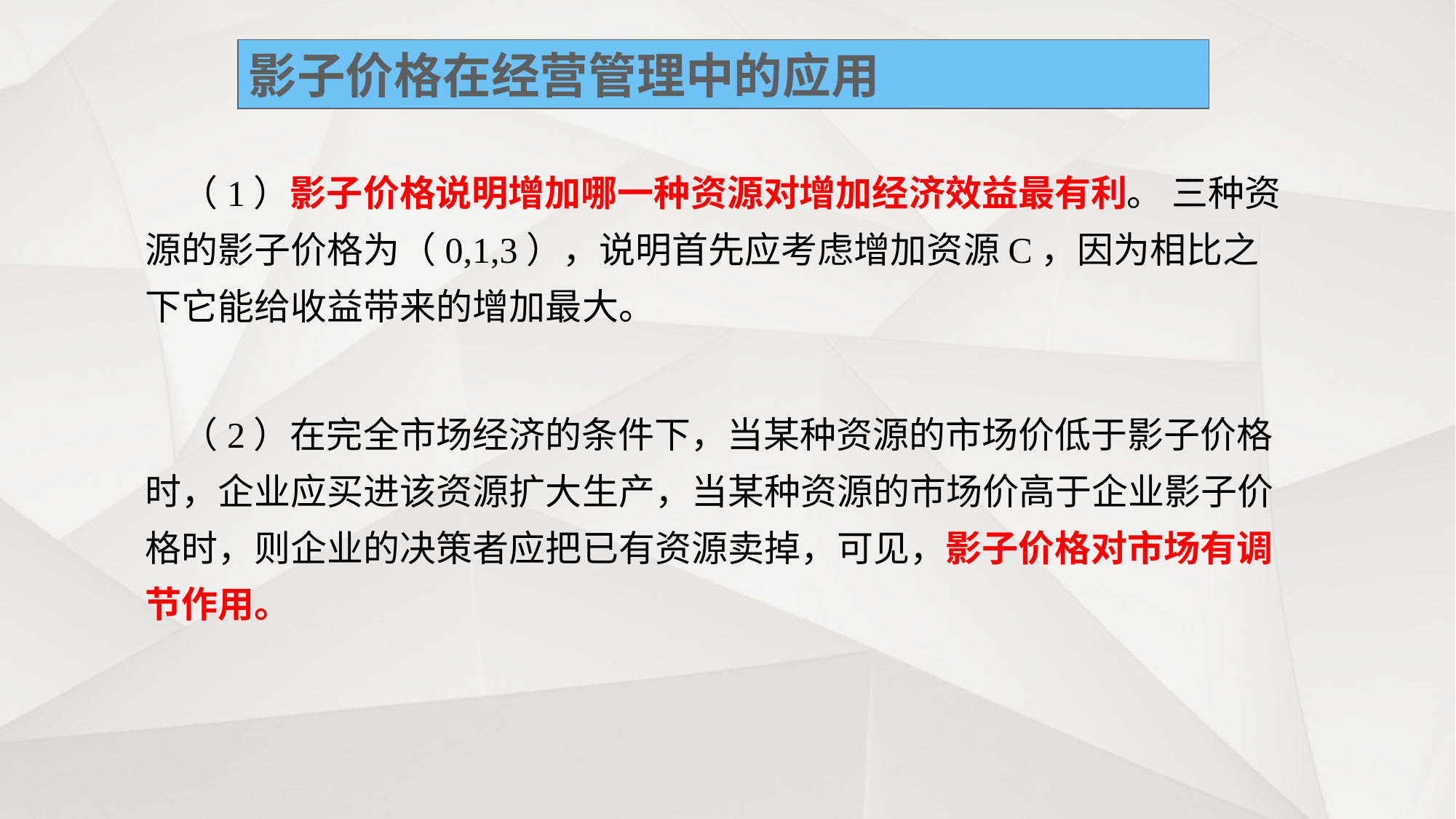

影子价格在经营管理中的应用
（1）影子价格说明增加哪一种资源对增加经济效益最有利。 三种资源的影子价格为（0,1,3），说明首先应考虑增加资源C，因为相比之下它能给收益带来的增加最大。

（2）在完全市场经济的条件下，当某种资源的市场价低于影子价格时，企业应买进该资源扩大生产，当某种资源的市场价高于企业影子价格时，则企业的决策者应把已有资源卖掉，可见，影子价格对市场有调节作用。